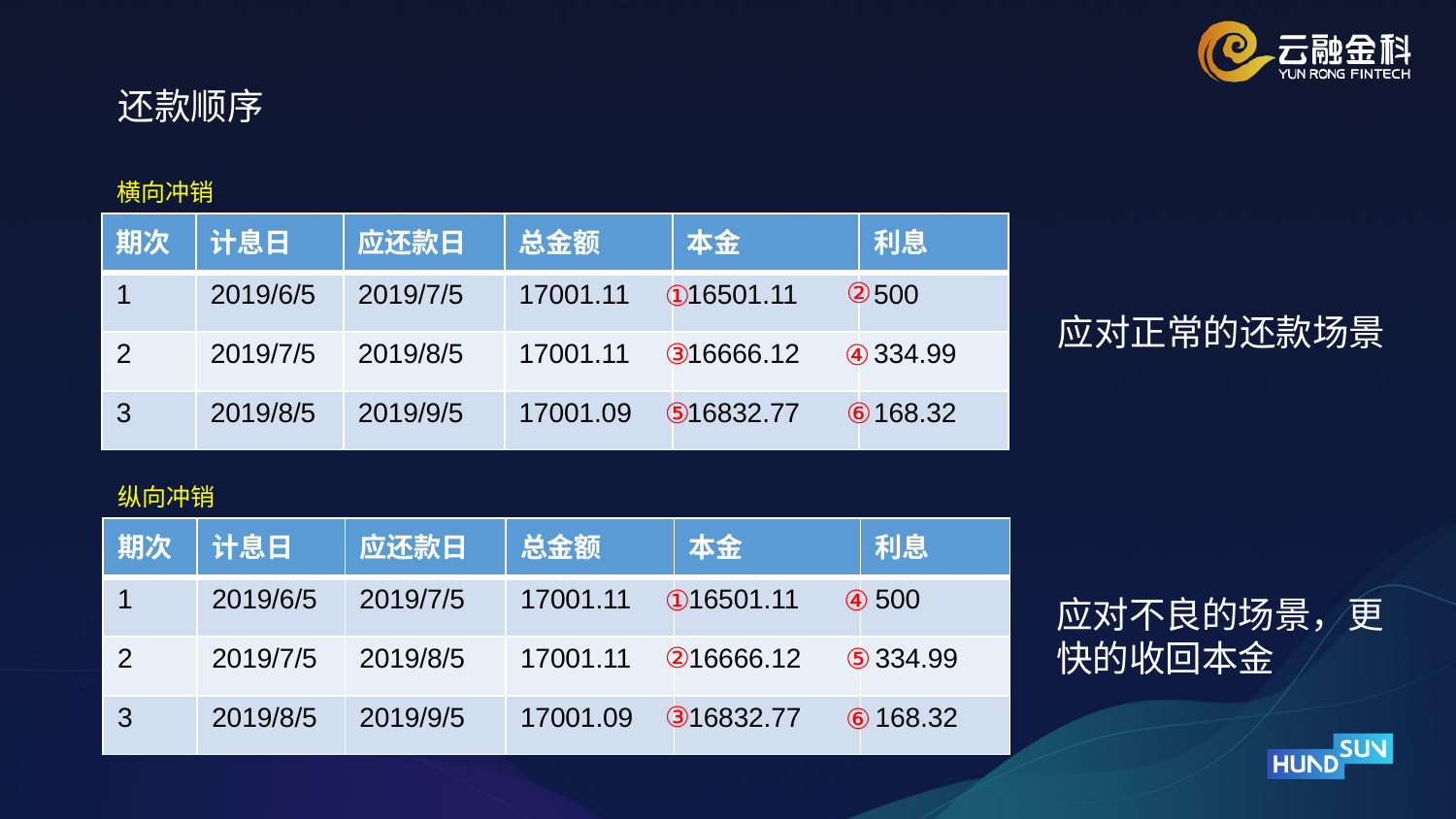

还款顺序
横向冲销
| 期次 | 计息日 | 应还款日 | 总金额 | 本金 | 利息 |
| --- | --- | --- | --- | --- | --- |
| 1 | 2019/6/5 | 2019/7/5 | 17001.11 | 16501.11 | 500 |
| 2 | 2019/7/5 | 2019/8/5 | 17001.11 | 16666.12 | 334.99 |
| 3 | 2019/8/5 | 2019/9/5 | 17001.09 | 16832.77 | 168.32 |
②
①
应对正常的还款场景
③
④
⑤
⑥
纵向冲销
| 期次 | 计息日 | 应还款日 | 总金额 | 本金 | 利息 |
| --- | --- | --- | --- | --- | --- |
| 1 | 2019/6/5 | 2019/7/5 | 17001.11 | 16501.11 | 500 |
| 2 | 2019/7/5 | 2019/8/5 | 17001.11 | 16666.12 | 334.99 |
| 3 | 2019/8/5 | 2019/9/5 | 17001.09 | 16832.77 | 168.32 |
④
①
应对不良的场景，更快的收回本金
②
⑤
③
⑥